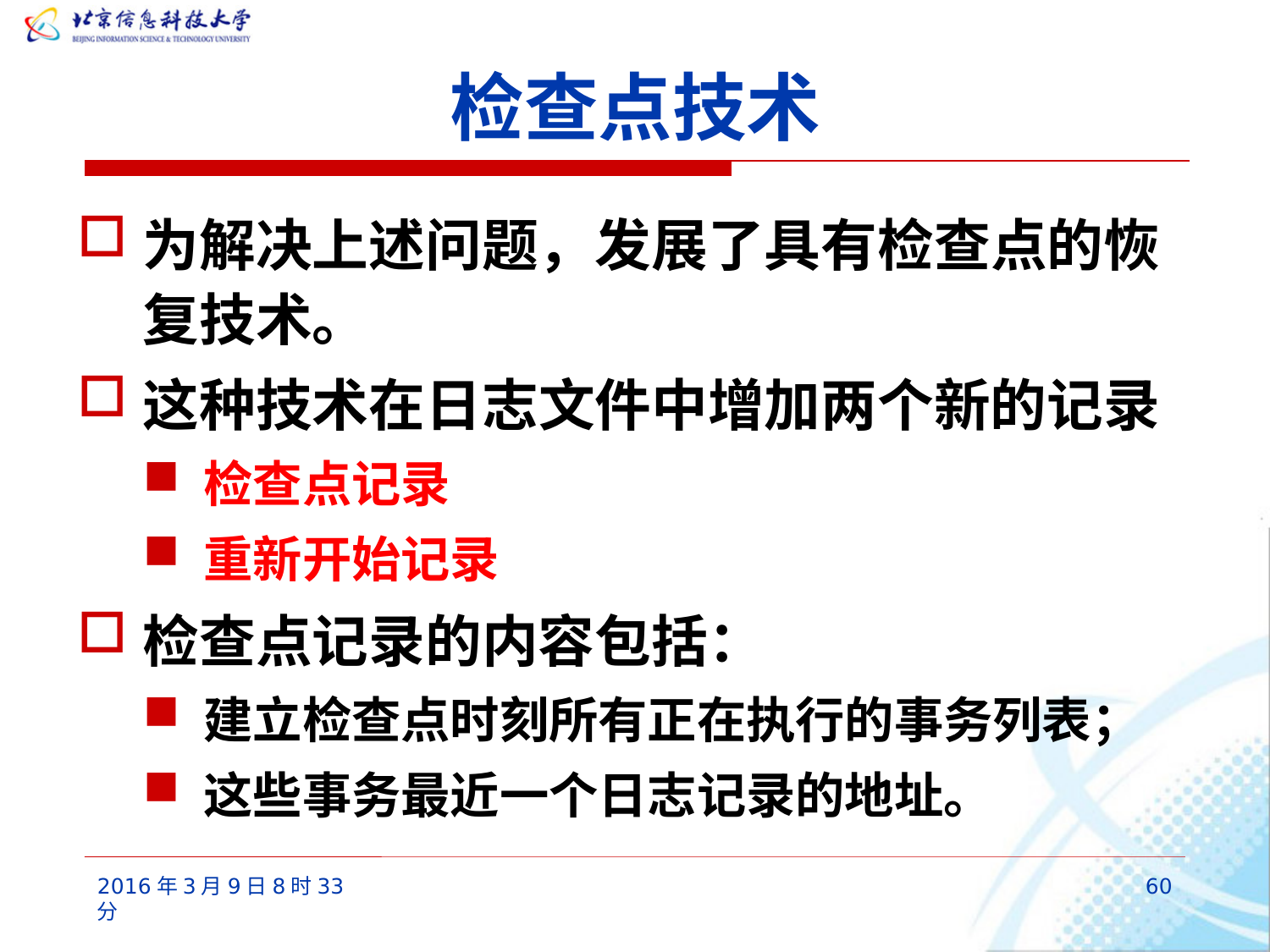

# 检查点技术
为解决上述问题，发展了具有检查点的恢复技术。
这种技术在日志文件中增加两个新的记录
检查点记录
重新开始记录
检查点记录的内容包括：
建立检查点时刻所有正在执行的事务列表；
这些事务最近一个日志记录的地址。
2016年3月9日8时33分
60